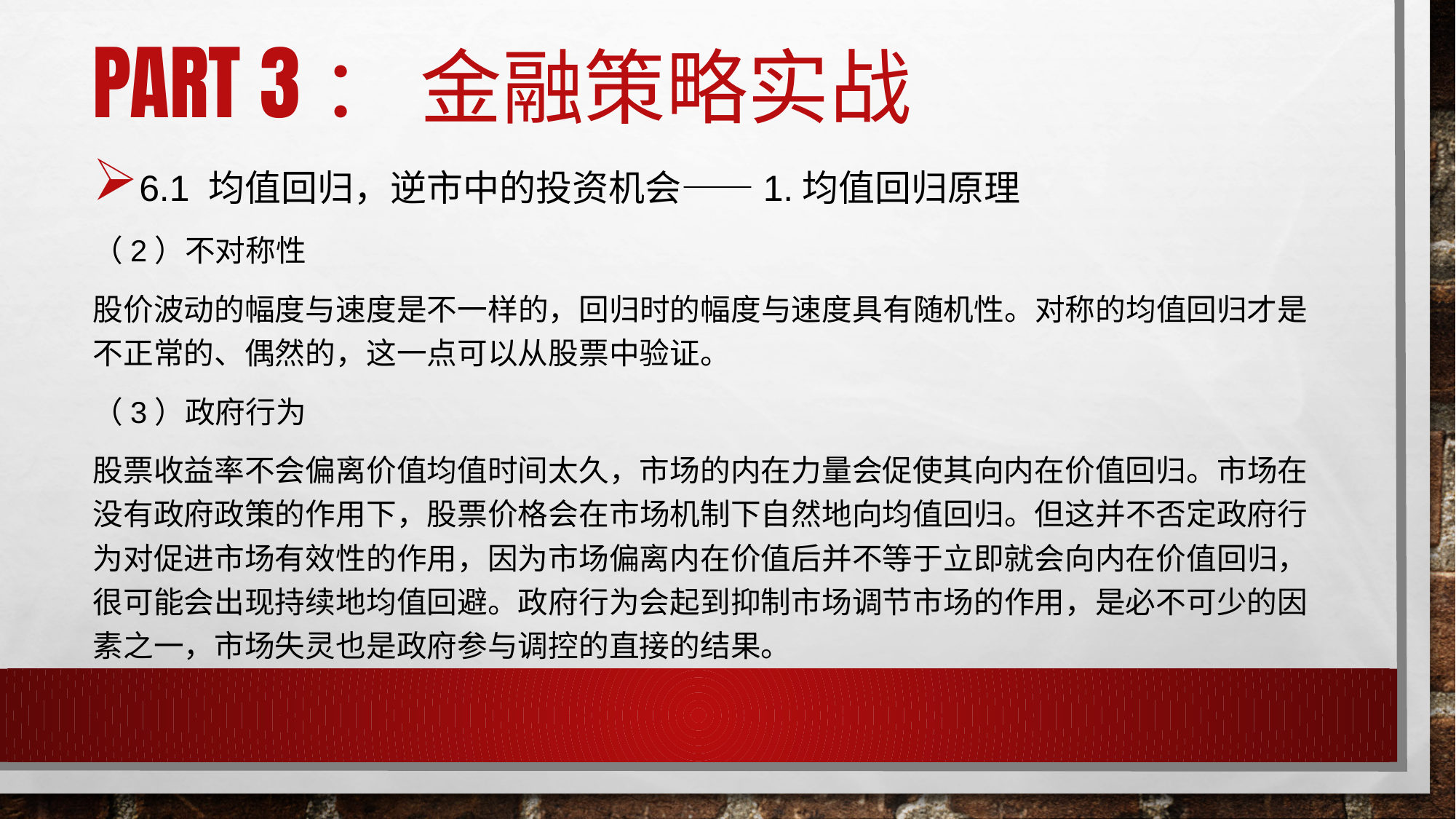

# Part 3： 金融策略实战
6.1 均值回归，逆市中的投资机会——1.均值回归原理
（2）不对称性
股价波动的幅度与速度是不一样的，回归时的幅度与速度具有随机性。对称的均值回归才是不正常的、偶然的，这一点可以从股票中验证。
（3）政府行为
股票收益率不会偏离价值均值时间太久，市场的内在力量会促使其向内在价值回归。市场在没有政府政策的作用下，股票价格会在市场机制下自然地向均值回归。但这并不否定政府行为对促进市场有效性的作用，因为市场偏离内在价值后并不等于立即就会向内在价值回归，很可能会出现持续地均值回避。政府行为会起到抑制市场调节市场的作用，是必不可少的因素之一，市场失灵也是政府参与调控的直接的结果。